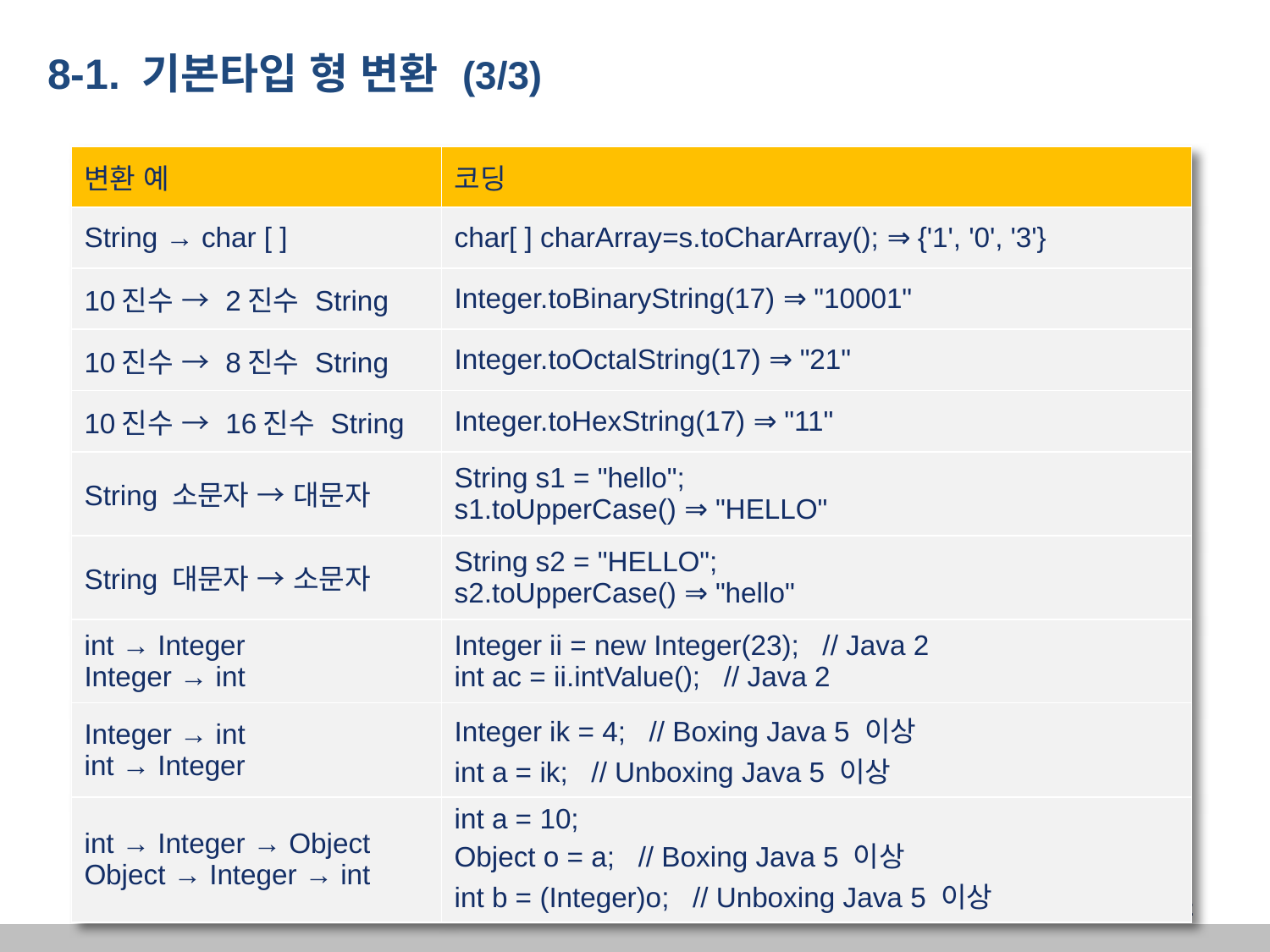

8-1. 기본타입 형 변환 (3/3)
| 변환 예 | 코딩 |
| --- | --- |
| String → char [ ] | char[ ] charArray=s.toCharArray(); ⇒ {'1', '0', '3'} |
| 10진수 → 2진수 String | Integer.toBinaryString(17) ⇒ "10001" |
| 10진수 → 8진수 String | Integer.toOctalString(17) ⇒ "21" |
| 10진수 → 16진수 String | Integer.toHexString(17) ⇒ "11" |
| String 소문자 → 대문자 | String s1 = "hello"; s1.toUpperCase() ⇒ "HELLO" |
| String 대문자 → 소문자 | String s2 = "HELLO"; s2.toUpperCase() ⇒ "hello" |
| int → Integer Integer → int | Integer ii = new Integer(23); // Java 2 int ac = ii.intValue(); // Java 2 |
| Integer → int int → Integer | Integer ik = 4; // Boxing Java 5 이상 int a = ik; // Unboxing Java 5 이상 |
| int → Integer → Object Object → Integer → int | int a = 10; Object o = a; // Boxing Java 5 이상 int b = (Integer)o; // Unboxing Java 5 이상 |
22